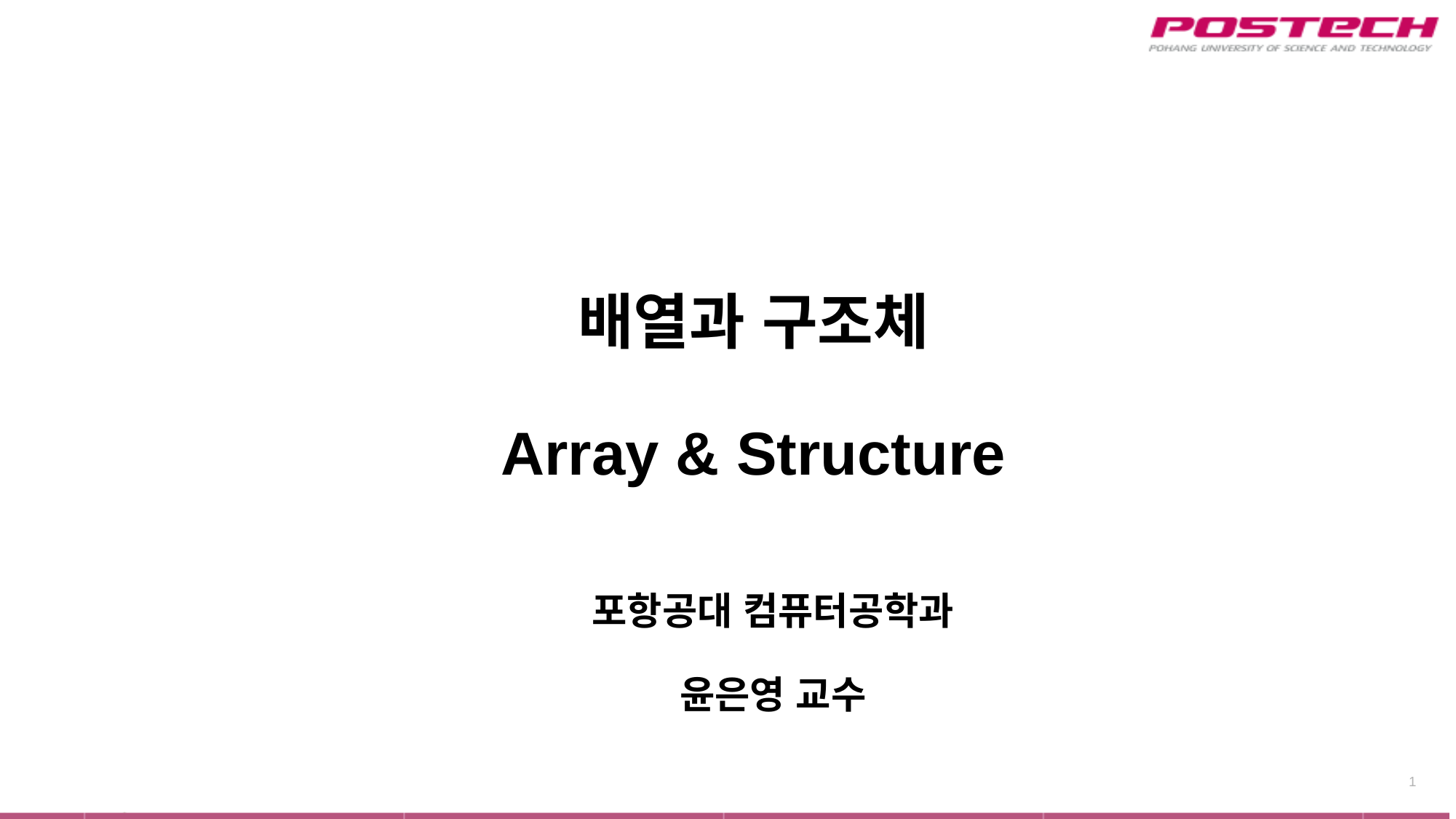

# 배열과 구조체 Array & Structure
포항공대 컴퓨터공학과
윤은영 교수
1